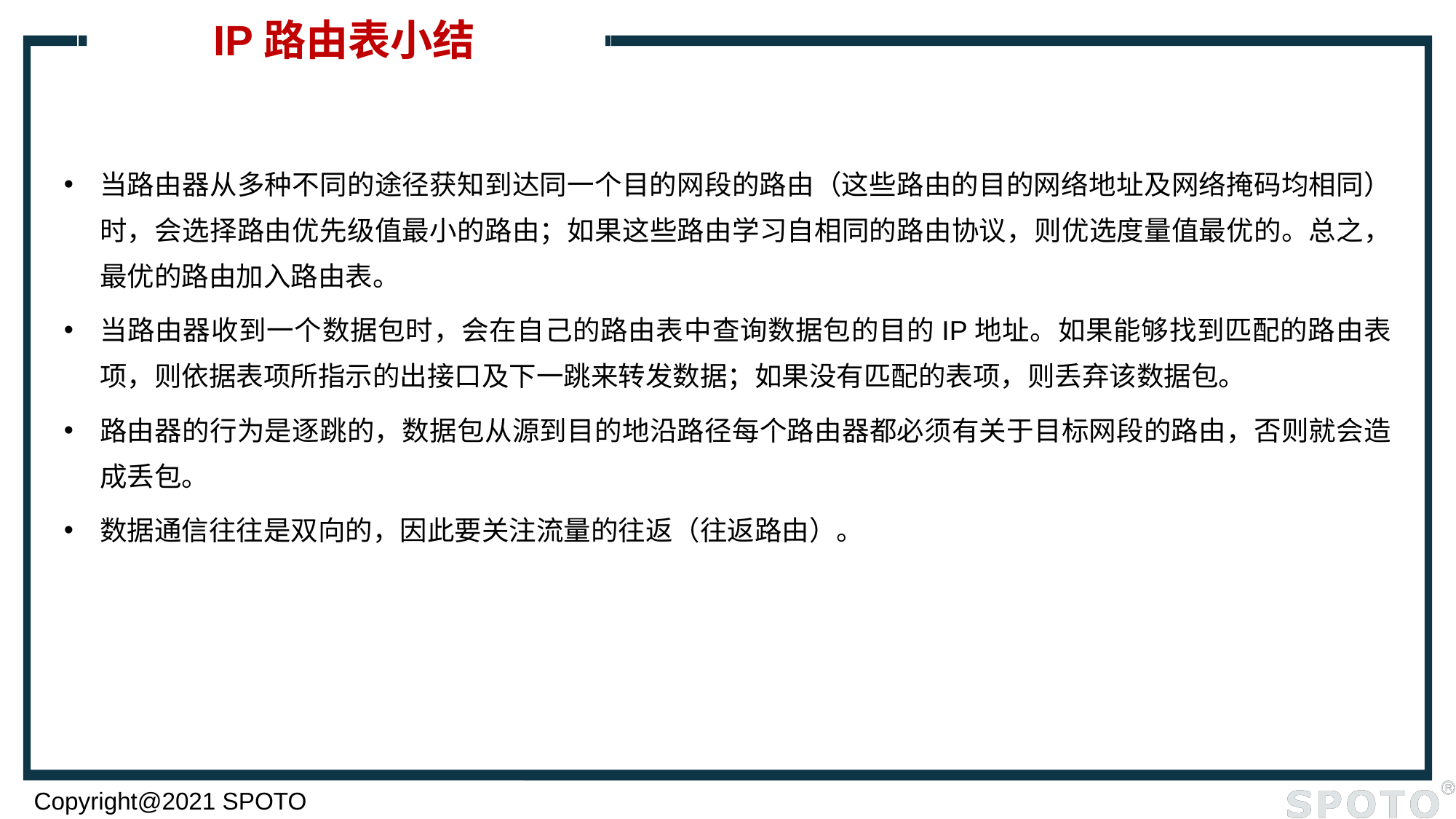

# IP路由表小结
当路由器从多种不同的途径获知到达同一个目的网段的路由（这些路由的目的网络地址及网络掩码均相同）时，会选择路由优先级值最小的路由；如果这些路由学习自相同的路由协议，则优选度量值最优的。总之，最优的路由加入路由表。
当路由器收到一个数据包时，会在自己的路由表中查询数据包的目的IP地址。如果能够找到匹配的路由表项，则依据表项所指示的出接口及下一跳来转发数据；如果没有匹配的表项，则丢弃该数据包。
路由器的行为是逐跳的，数据包从源到目的地沿路径每个路由器都必须有关于目标网段的路由，否则就会造成丢包。
数据通信往往是双向的，因此要关注流量的往返（往返路由）。